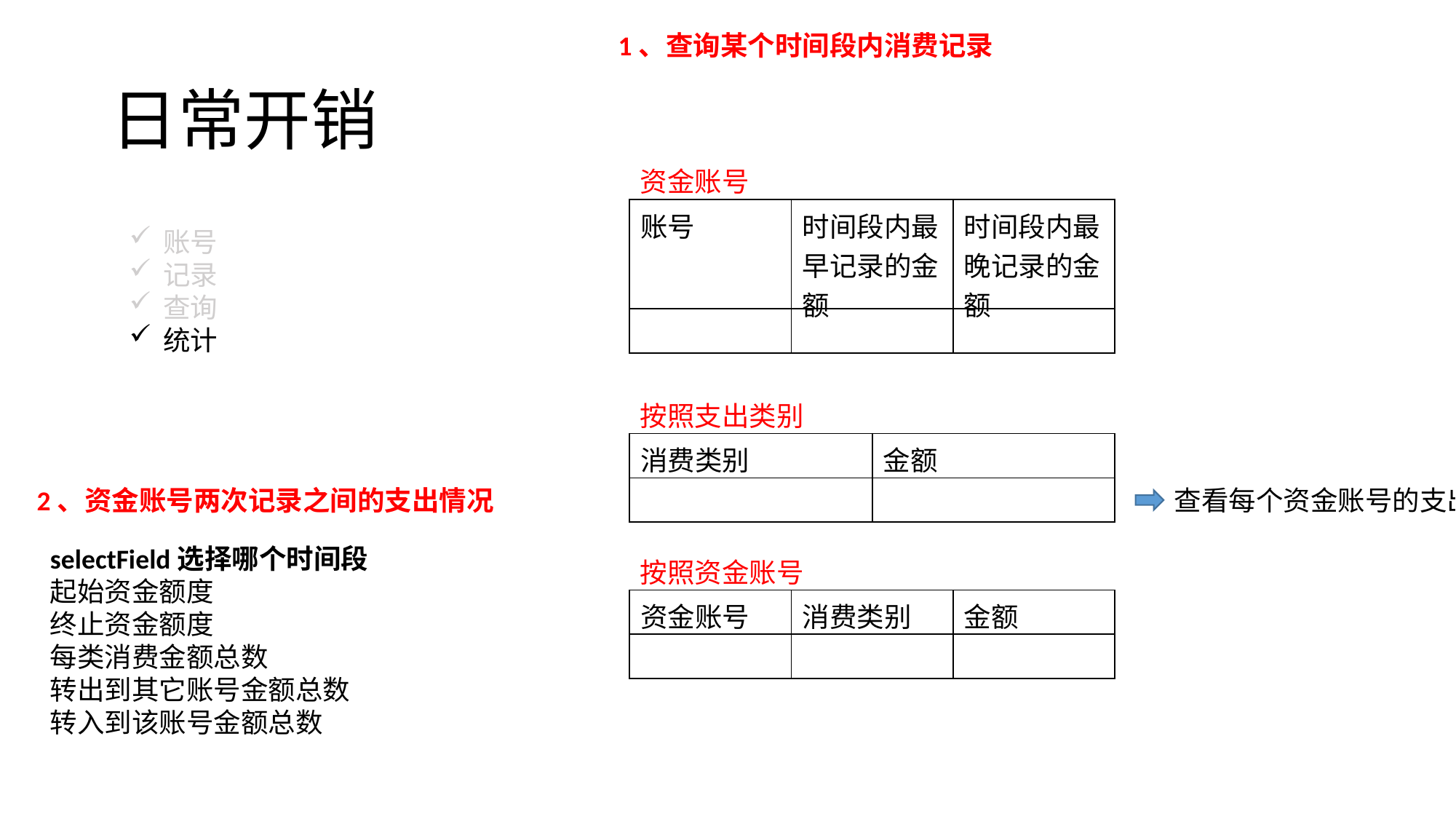

1、查询某个时间段内消费记录
# 日常开销
资金账号
| 账号 | 时间段内最早记录的金额 | 时间段内最晚记录的金额 |
| --- | --- | --- |
|  |  |  |
账号
记录
查询
统计
按照支出类别
| 消费类别 | 金额 |
| --- | --- |
|  |  |
2、资金账号两次记录之间的支出情况
查看每个资金账号的支出

selectField选择哪个时间段
起始资金额度
终止资金额度
每类消费金额总数
转出到其它账号金额总数
转入到该账号金额总数
按照资金账号
| 资金账号 | 消费类别 | 金额 |
| --- | --- | --- |
|  |  |  |